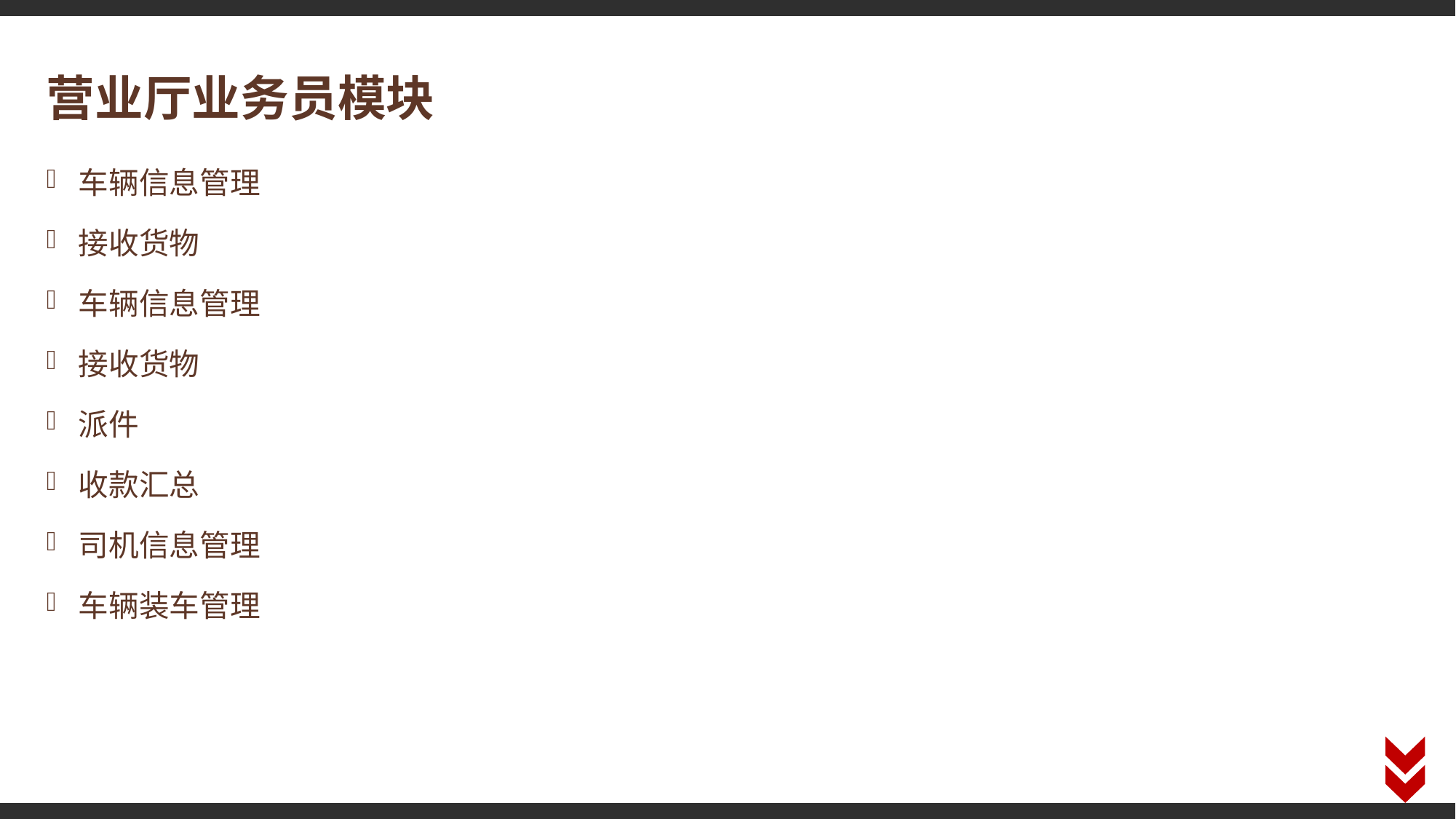

# 营业厅业务员模块
车辆信息管理
接收货物
车辆信息管理
接收货物
派件
收款汇总
司机信息管理
车辆装车管理